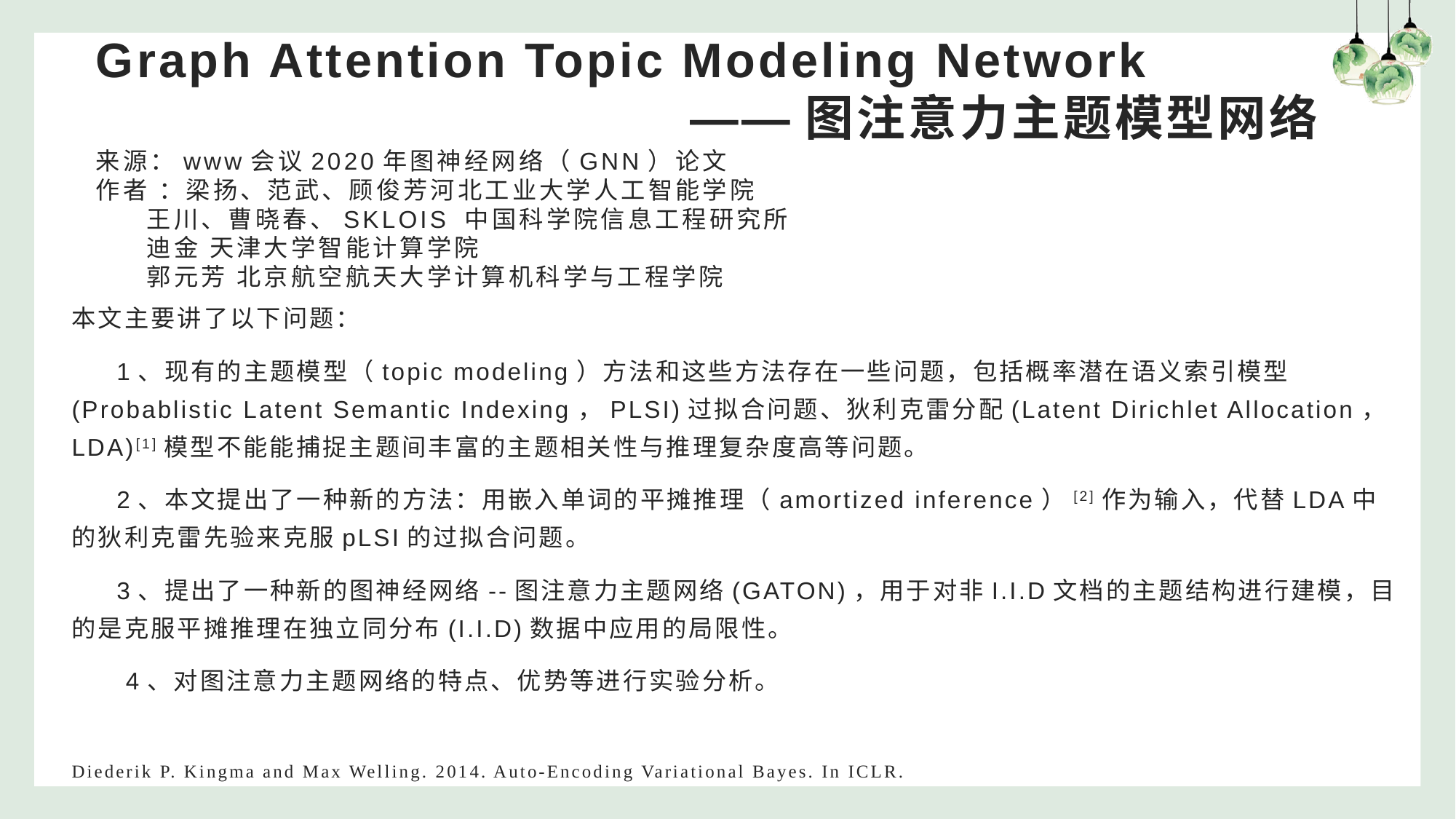

# Graph Attention Topic Modeling Network ——图注意力主题模型网络 来源：www会议2020年图神经网络（GNN）论文 作者 ：梁扬、范武、顾俊芳河北工业大学人工智能学院 王川、曹晓春、SKLOIS 中国科学院信息工程研究所 迪金 天津大学智能计算学院 郭元芳 北京航空航天大学计算机科学与工程学院
本文主要讲了以下问题：
     1、现有的主题模型（topic modeling）方法和这些方法存在一些问题，包括概率潜在语义索引模型(Probablistic Latent Semantic Indexing，PLSI)过拟合问题、狄利克雷分配(Latent Dirichlet Allocation，LDA)[1]模型不能能捕捉主题间丰富的主题相关性与推理复杂度高等问题。
     2、本文提出了一种新的方法：用嵌入单词的平摊推理（amortized inference）[2]作为输入，代替LDA中的狄利克雷先验来克服pLSI的过拟合问题。
     3、提出了一种新的图神经网络--图注意力主题网络(GATON)，用于对非I.I.D文档的主题结构进行建模，目的是克服平摊推理在独立同分布(I.I.D)数据中应用的局限性。
      4、对图注意力主题网络的特点、优势等进行实验分析。

Diederik P. Kingma and Max Welling. 2014. Auto-Encoding Variational Bayes. In ICLR.